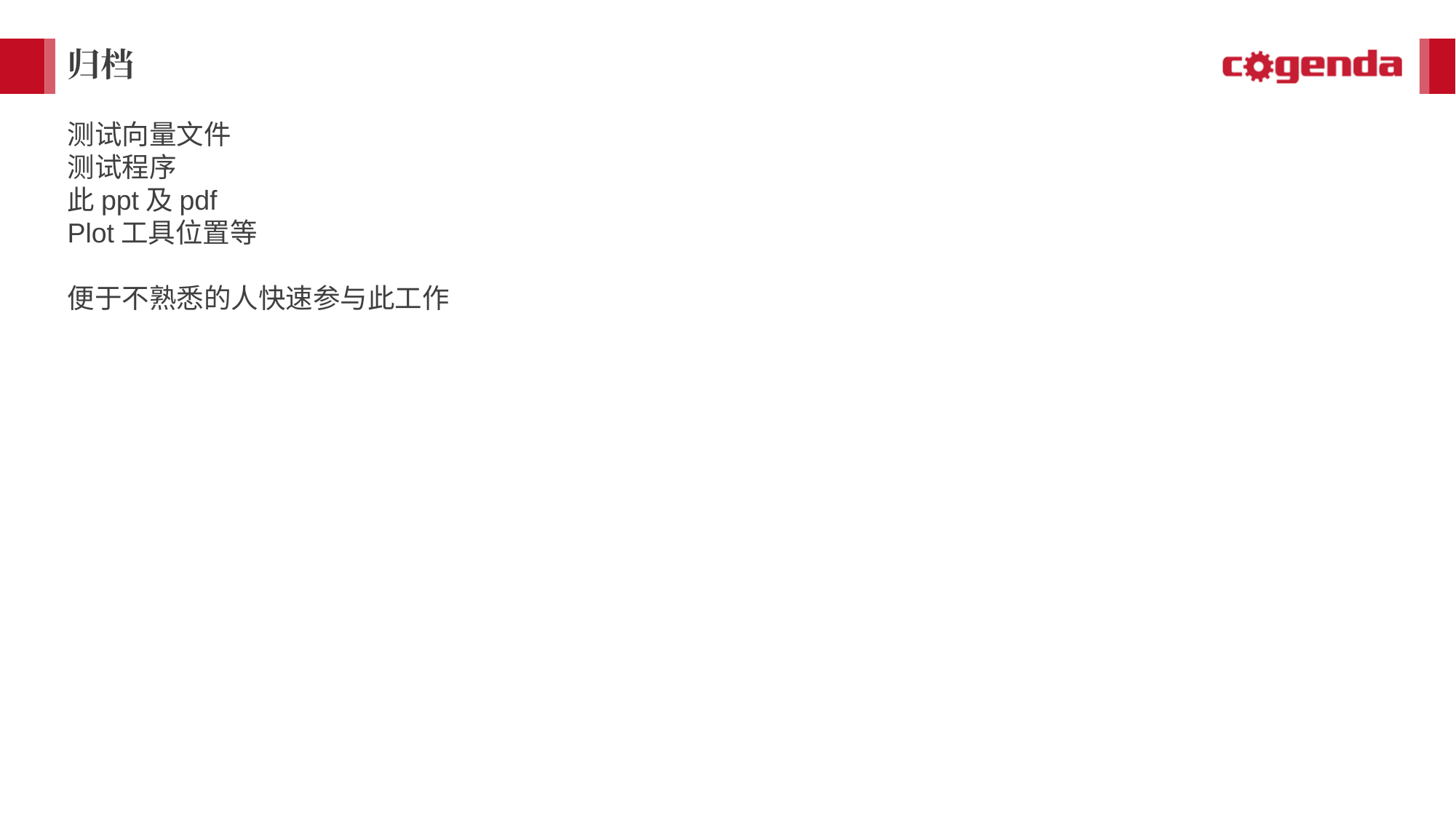

# 归档
测试向量文件
测试程序
此ppt及pdf
Plot工具位置等

便于不熟悉的人快速参与此工作